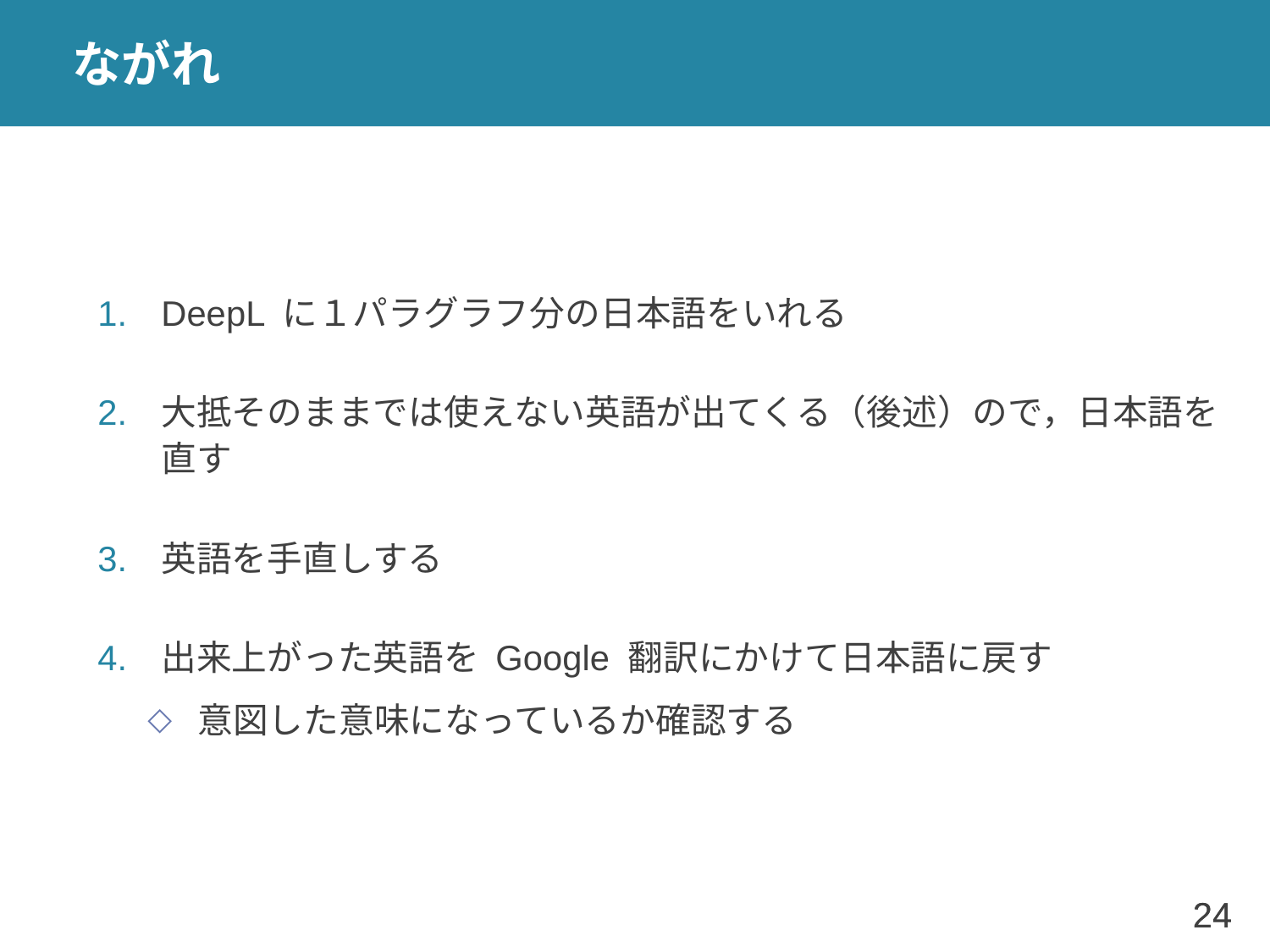

# ながれ
DeepL に１パラグラフ分の日本語をいれる
大抵そのままでは使えない英語が出てくる（後述）ので，日本語を直す
英語を手直しする
出来上がった英語を Google 翻訳にかけて日本語に戻す
意図した意味になっているか確認する